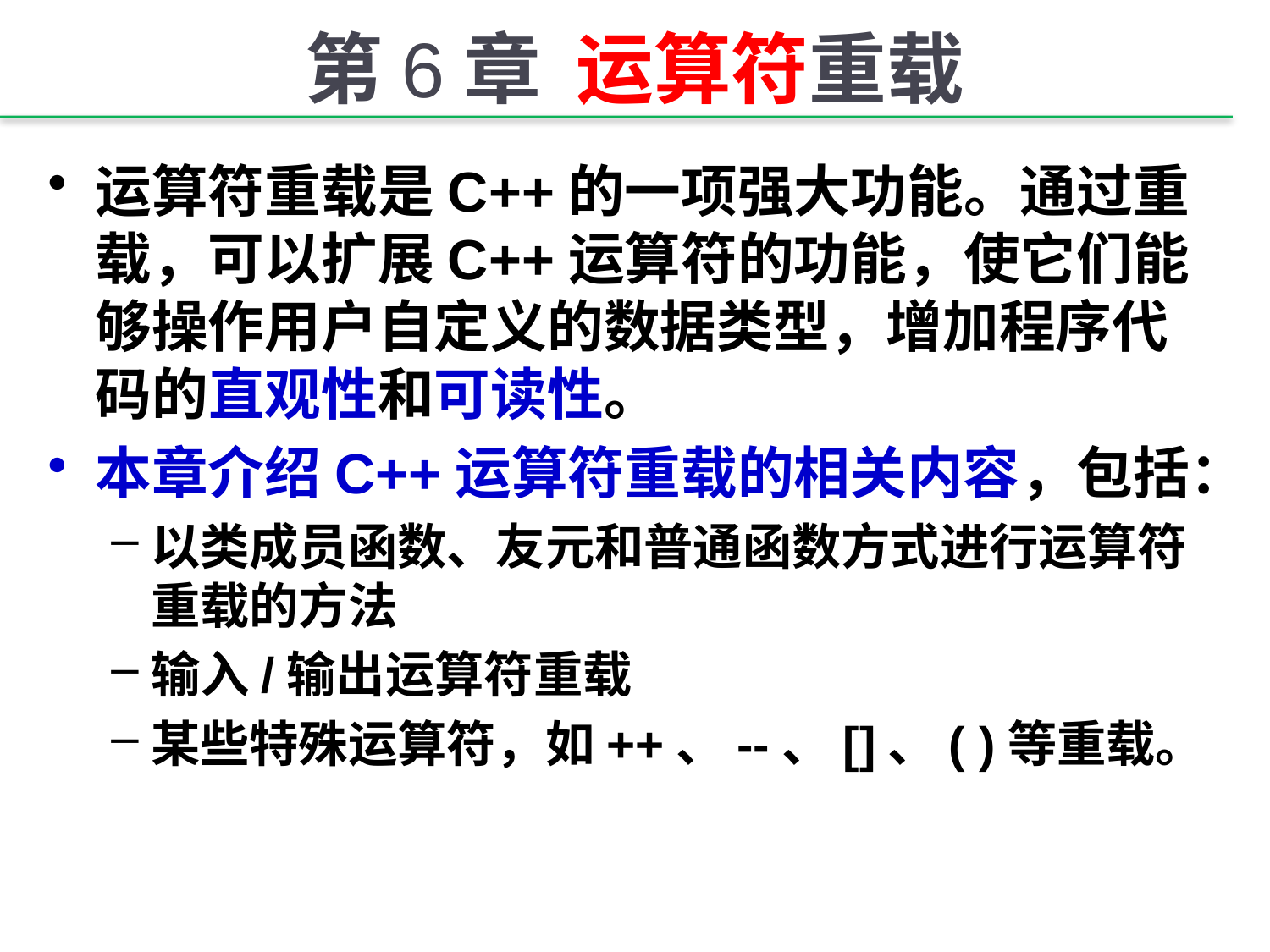

# 第6章  运算符重载
运算符重载是C++的一项强大功能。通过重载，可以扩展C++运算符的功能，使它们能够操作用户自定义的数据类型，增加程序代码的直观性和可读性。
本章介绍C++运算符重载的相关内容，包括：
以类成员函数、友元和普通函数方式进行运算符重载的方法
输入/输出运算符重载
某些特殊运算符，如++、--、[]、( )等重载。